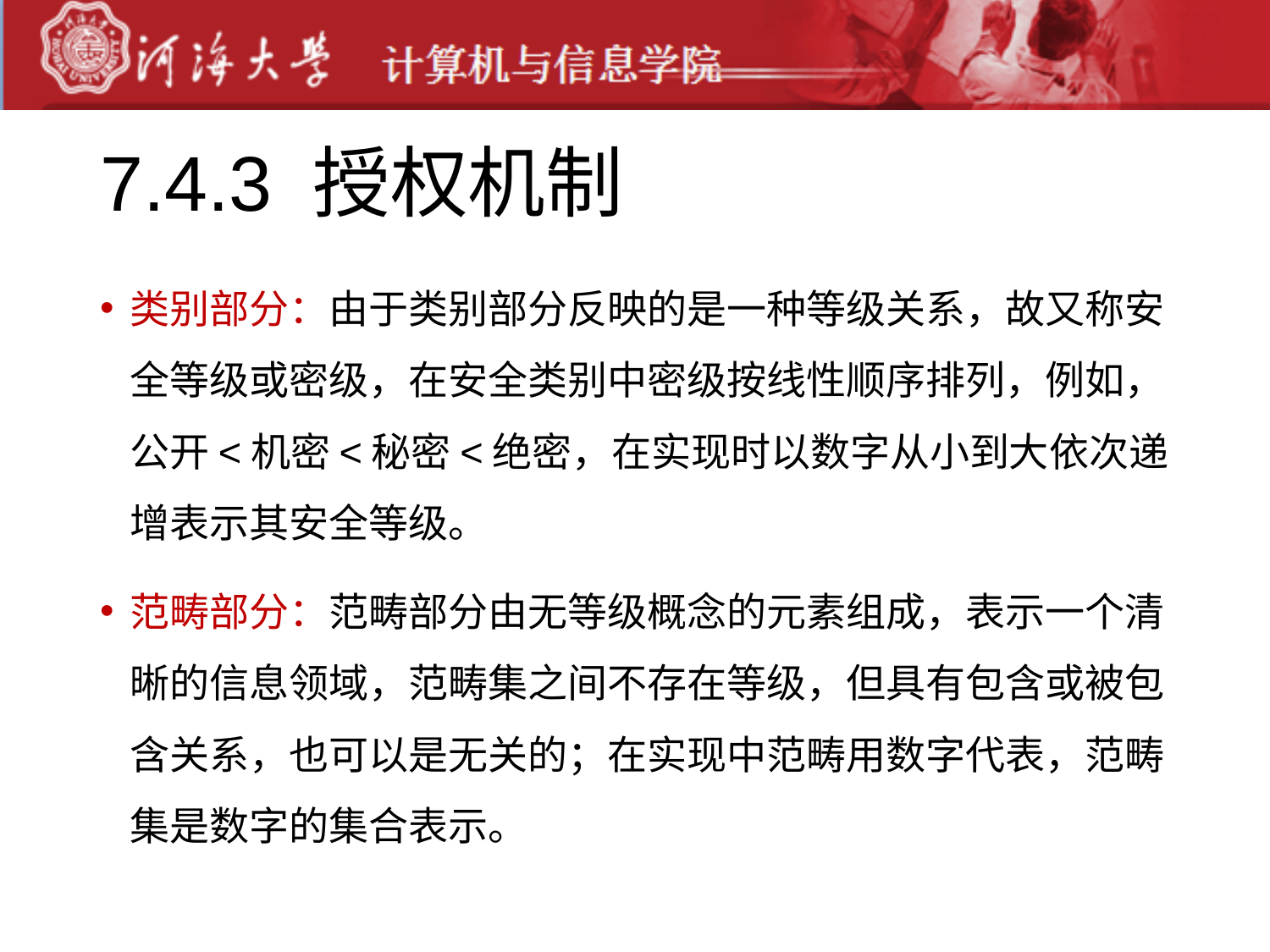

# 7.4.3 授权机制
类别部分：由于类别部分反映的是一种等级关系，故又称安全等级或密级，在安全类别中密级按线性顺序排列，例如，公开<机密<秘密<绝密，在实现时以数字从小到大依次递增表示其安全等级。
范畴部分：范畴部分由无等级概念的元素组成，表示一个清晰的信息领域，范畴集之间不存在等级，但具有包含或被包含关系，也可以是无关的；在实现中范畴用数字代表，范畴集是数字的集合表示。